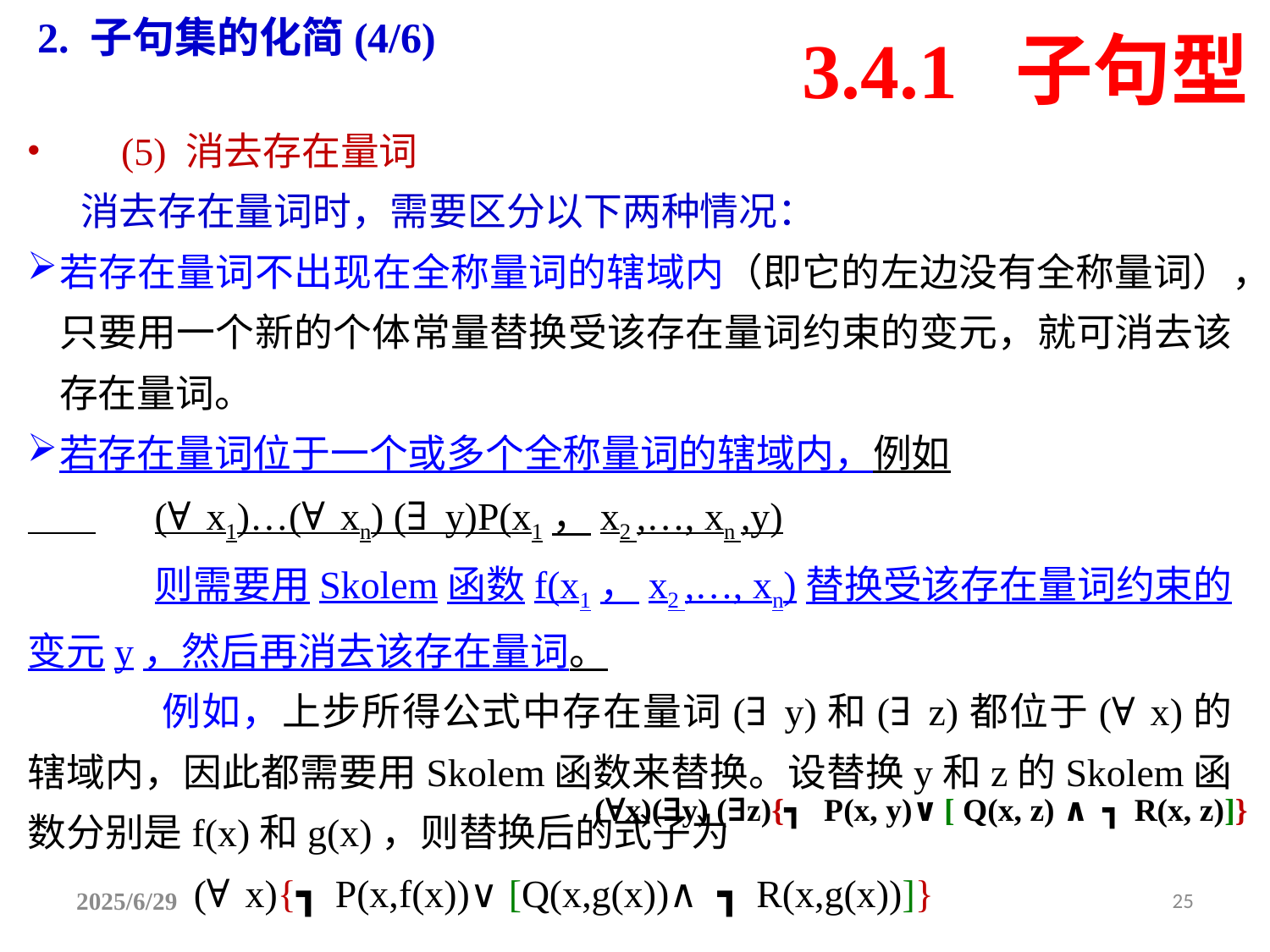

3.4.1  子句型
2. 子句集的化简(4/6)
 (5) 消去存在量词
     消去存在量词时，需要区分以下两种情况：
若存在量词不出现在全称量词的辖域内（即它的左边没有全称量词），只要用一个新的个体常量替换受该存在量词约束的变元，就可消去该存在量词。
若存在量词位于一个或多个全称量词的辖域内，例如
       	(∀x1)…(∀xn) (∃y)P(x1，x2 ,…, xn ,y)
	则需要用Skolem函数f(x1，x2 ,…, xn)替换受该存在量词约束的变元y，然后再消去该存在量词。
   	例如，上步所得公式中存在量词(∃y)和(∃z)都位于(∀x)的辖域内，因此都需要用Skolem函数来替换。设替换y和z的Skolem函数分别是f(x)和g(x)，则替换后的式子为
	    (∀x){┓P(x,f(x))∨[Q(x,g(x))∧ ┓R(x,g(x))]}
(∀x)(∃y) (∃z){┓ P(x, y)∨[ Q(x, z) ∧ ┓R(x, z)]}
2025/6/29
25